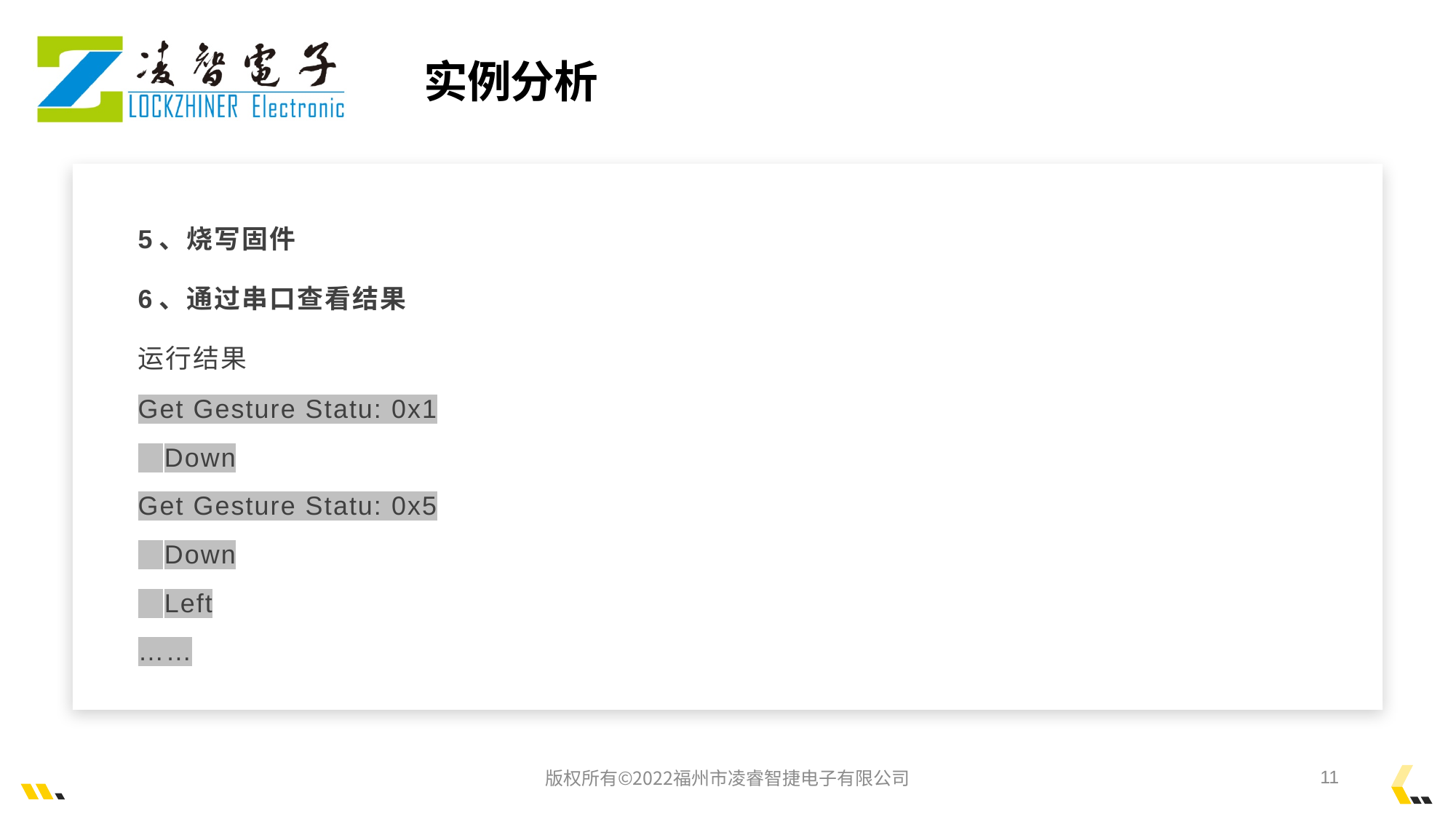

实例分析

5、烧写固件
6、通过串口查看结果
运行结果
Get Gesture Statu: 0x1
   Down
Get Gesture Statu: 0x5
   Down
   Left
……
版权所有©2022福州市凌睿智捷电子有限公司
11